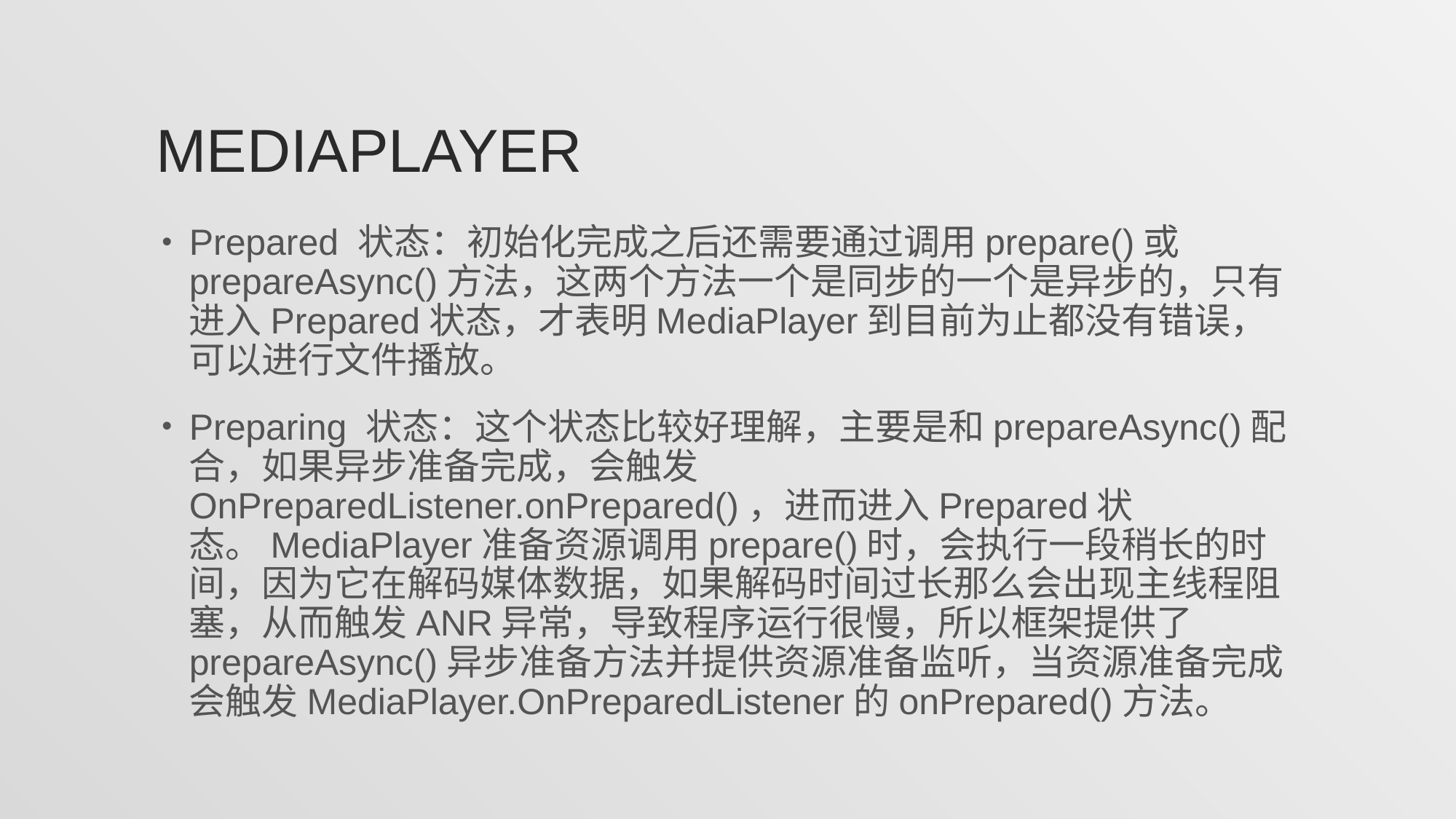

# mediaplayer
Prepared 状态：初始化完成之后还需要通过调用prepare()或prepareAsync()方法，这两个方法一个是同步的一个是异步的，只有进入Prepared状态，才表明MediaPlayer到目前为止都没有错误，可以进行文件播放。
Preparing 状态：这个状态比较好理解，主要是和prepareAsync()配合，如果异步准备完成，会触发OnPreparedListener.onPrepared()，进而进入Prepared状态。MediaPlayer准备资源调用prepare()时，会执行一段稍长的时间，因为它在解码媒体数据，如果解码时间过长那么会出现主线程阻塞，从而触发ANR异常，导致程序运行很慢，所以框架提供了prepareAsync()异步准备方法并提供资源准备监听，当资源准备完成会触发MediaPlayer.OnPreparedListener的onPrepared()方法。